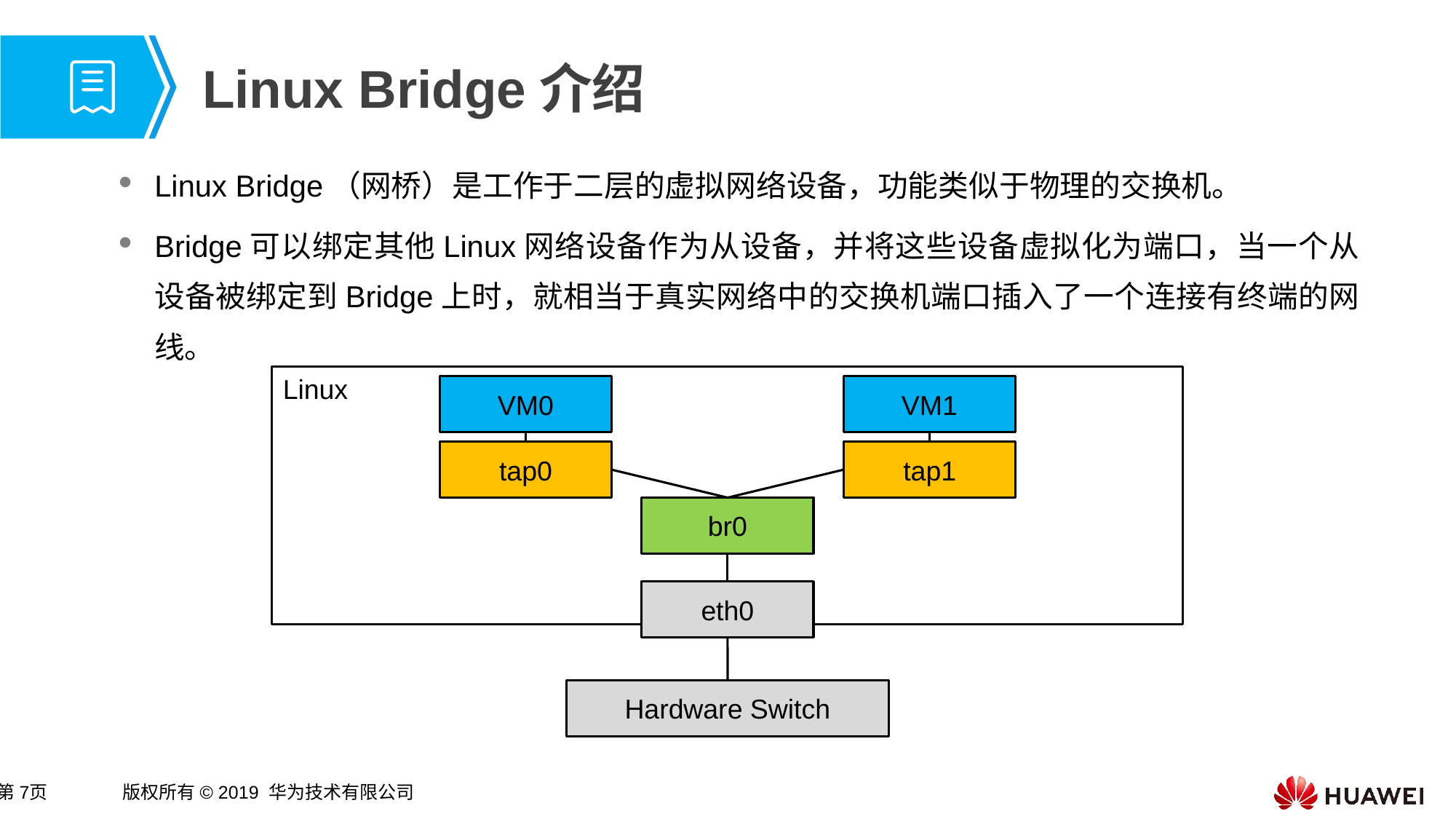

# Linux Bridge介绍
Linux Bridge（网桥）是工作于二层的虚拟网络设备，功能类似于物理的交换机。
Bridge可以绑定其他Linux网络设备作为从设备，并将这些设备虚拟化为端口，当一个从设备被绑定到Bridge上时，就相当于真实网络中的交换机端口插入了一个连接有终端的网线。
Linux
VM0
VM1
tap0
tap1
br0
eth0
Hardware Switch